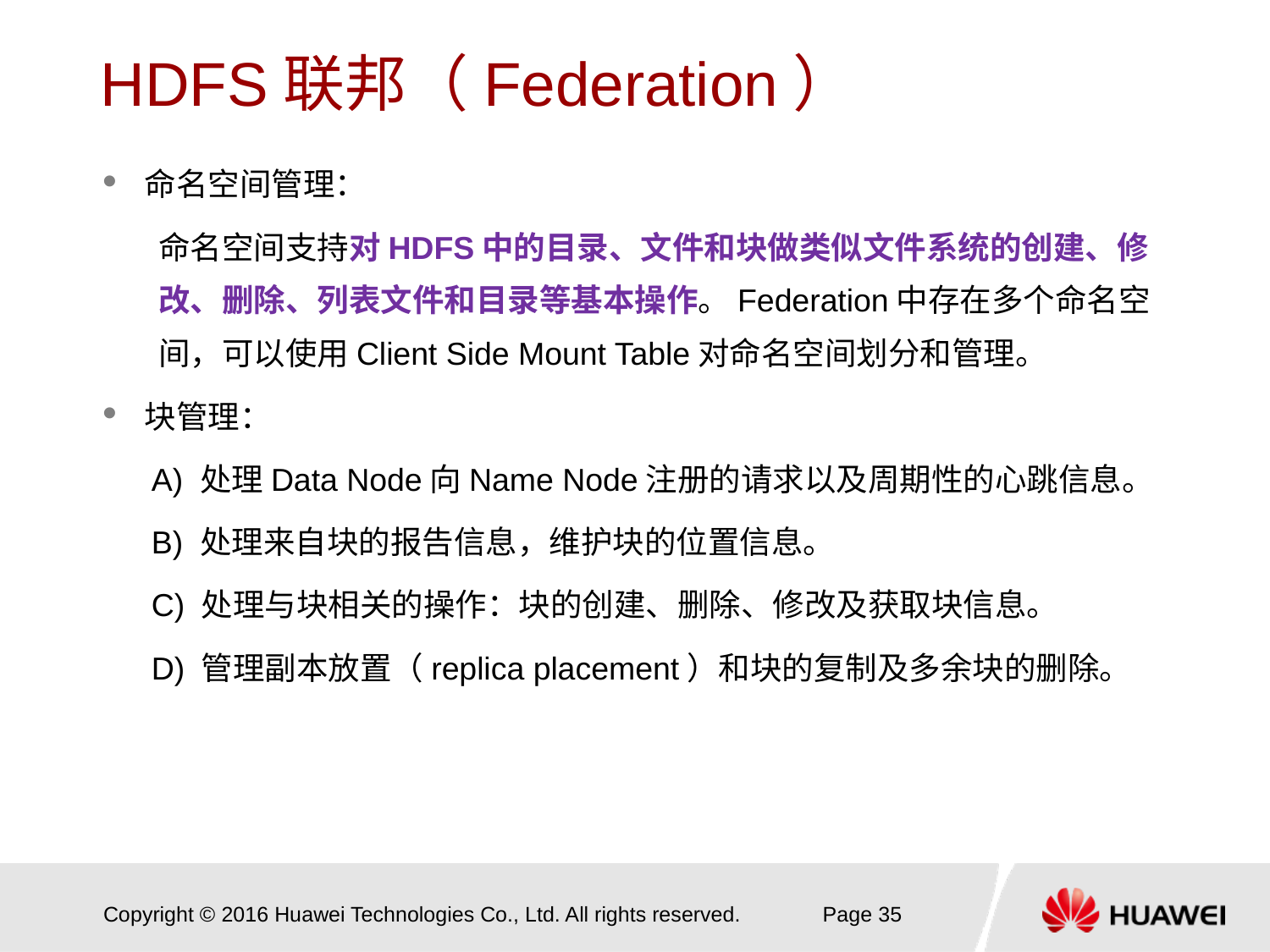

HDFS联邦（Federation）
命名空间管理：
命名空间支持对HDFS中的目录、文件和块做类似文件系统的创建、修改、删除、列表文件和目录等基本操作。Federation中存在多个命名空间，可以使用Client Side Mount Table对命名空间划分和管理。
块管理：
A) 处理Data Node向Name Node注册的请求以及周期性的心跳信息。
B) 处理来自块的报告信息，维护块的位置信息。
C) 处理与块相关的操作：块的创建、删除、修改及获取块信息。
D) 管理副本放置（replica placement）和块的复制及多余块的删除。